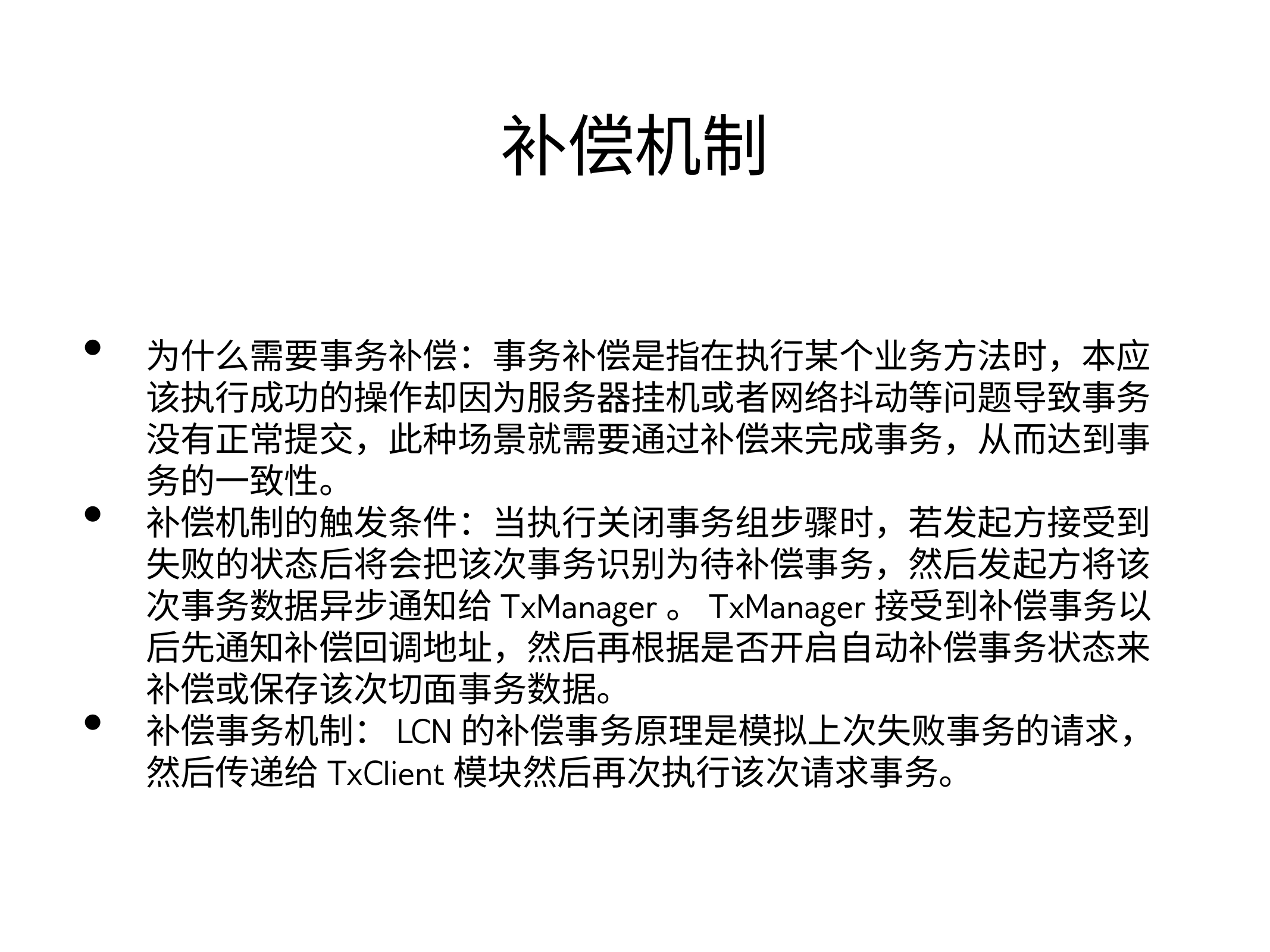

# 补偿机制
为什么需要事务补偿：事务补偿是指在执行某个业务方法时，本应该执行成功的操作却因为服务器挂机或者网络抖动等问题导致事务没有正常提交，此种场景就需要通过补偿来完成事务，从而达到事务的一致性。
补偿机制的触发条件：当执行关闭事务组步骤时，若发起方接受到失败的状态后将会把该次事务识别为待补偿事务，然后发起方将该次事务数据异步通知给TxManager。TxManager接受到补偿事务以后先通知补偿回调地址，然后再根据是否开启自动补偿事务状态来补偿或保存该次切面事务数据。
补偿事务机制：LCN的补偿事务原理是模拟上次失败事务的请求，然后传递给TxClient模块然后再次执行该次请求事务。